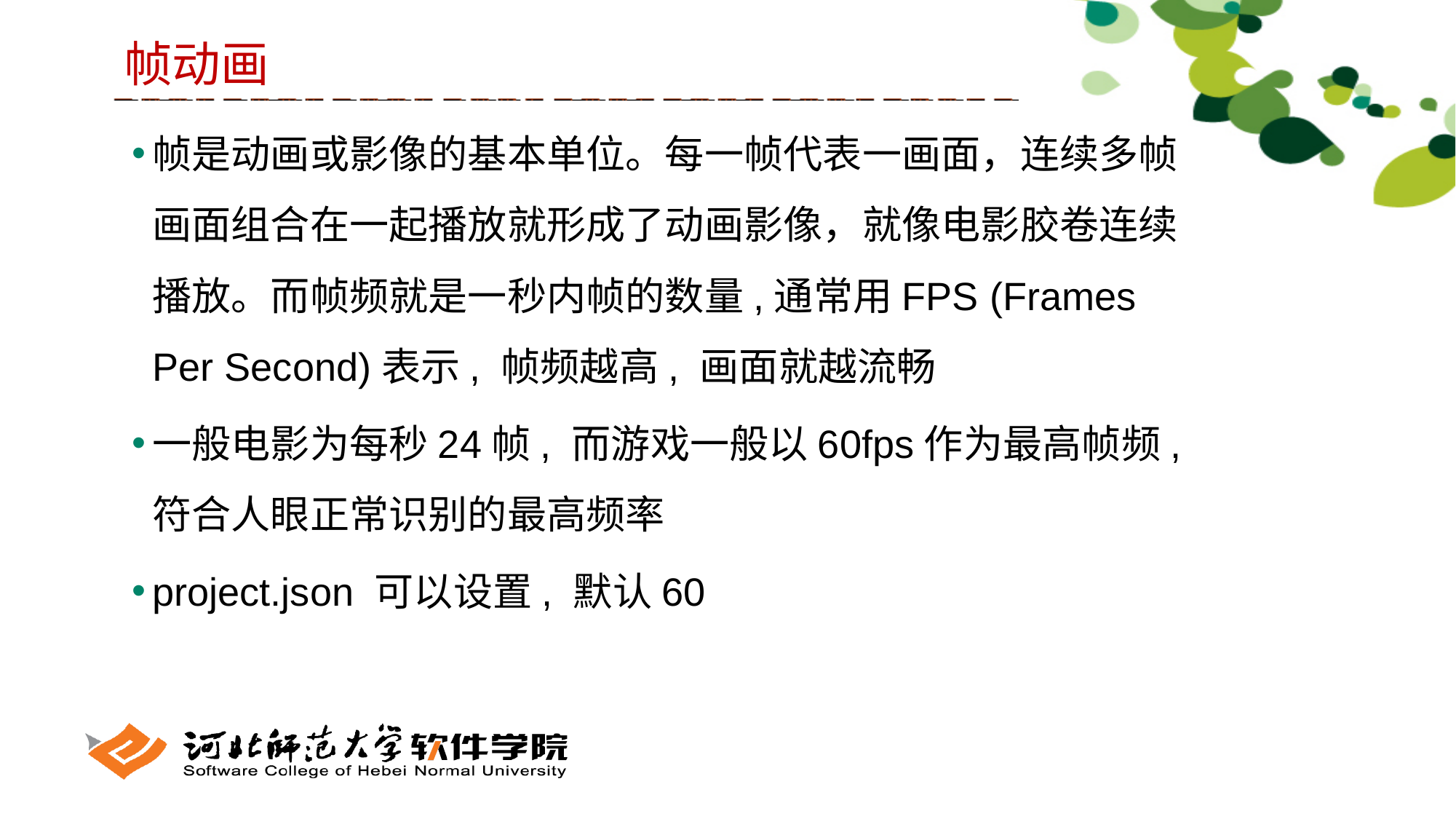

帧动画
帧是动画或影像的基本单位。每一帧代表一画面，连续多帧画面组合在一起播放就形成了动画影像，就像电影胶卷连续播放。而帧频就是一秒内帧的数量,通常用FPS (Frames Per Second)表示, 帧频越高, 画面就越流畅
一般电影为每秒24帧, 而游戏一般以60fps作为最高帧频, 符合人眼正常识别的最高频率
project.json 可以设置, 默认60